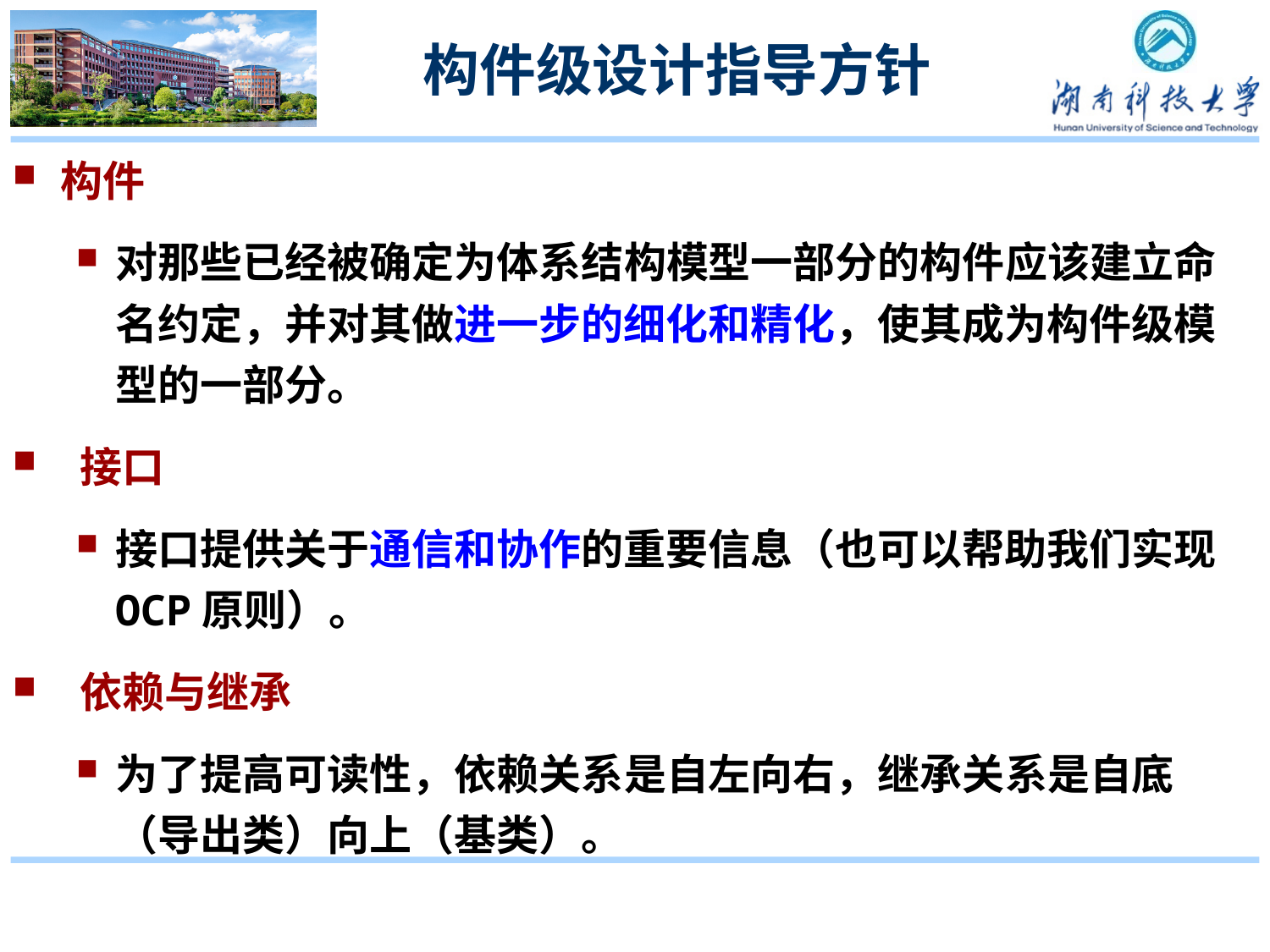

# 构件级设计指导方针
构件
对那些已经被确定为体系结构模型一部分的构件应该建立命名约定，并对其做进一步的细化和精化，使其成为构件级模型的一部分。
 接口
接口提供关于通信和协作的重要信息（也可以帮助我们实现OCP原则）。
 依赖与继承
为了提高可读性，依赖关系是自左向右，继承关系是自底（导出类）向上（基类）。
8